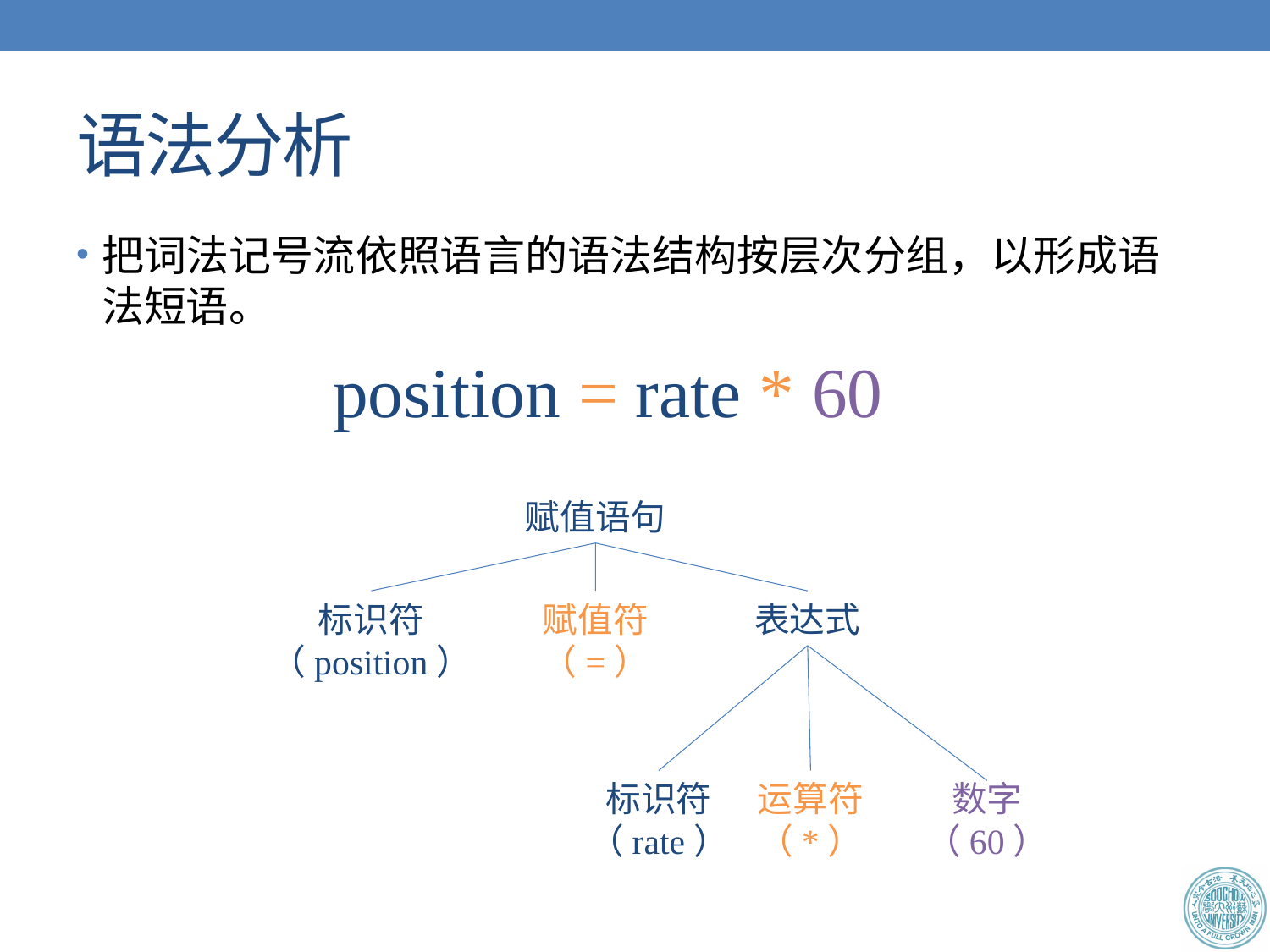

# 语法分析
把词法记号流依照语言的语法结构按层次分组，以形成语法短语。
position = rate * 60
赋值语句
标识符
（position）
赋值符
（=）
表达式
标识符
（rate）
运算符
（*）
数字
（60）